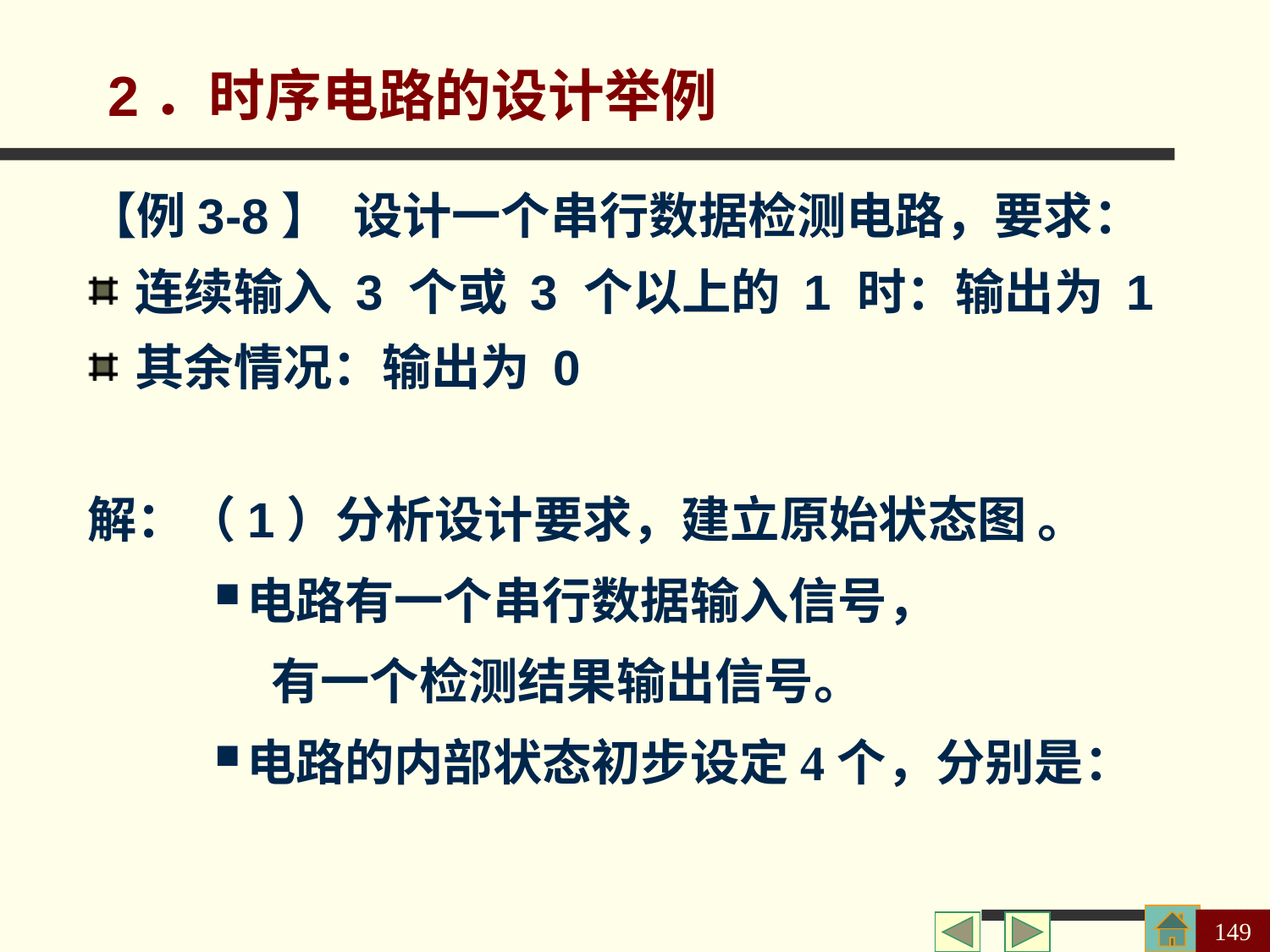

2．时序电路的设计举例
【例3-8】  设计一个串行数据检测电路，要求：
连续输入 3 个或 3 个以上的 1 时：输出为 1
其余情况：输出为 0

解：（1）分析设计要求，建立原始状态图 。
电路有一个串行数据输入信号，
    有一个检测结果输出信号。
电路的内部状态初步设定4个，分别是：
149